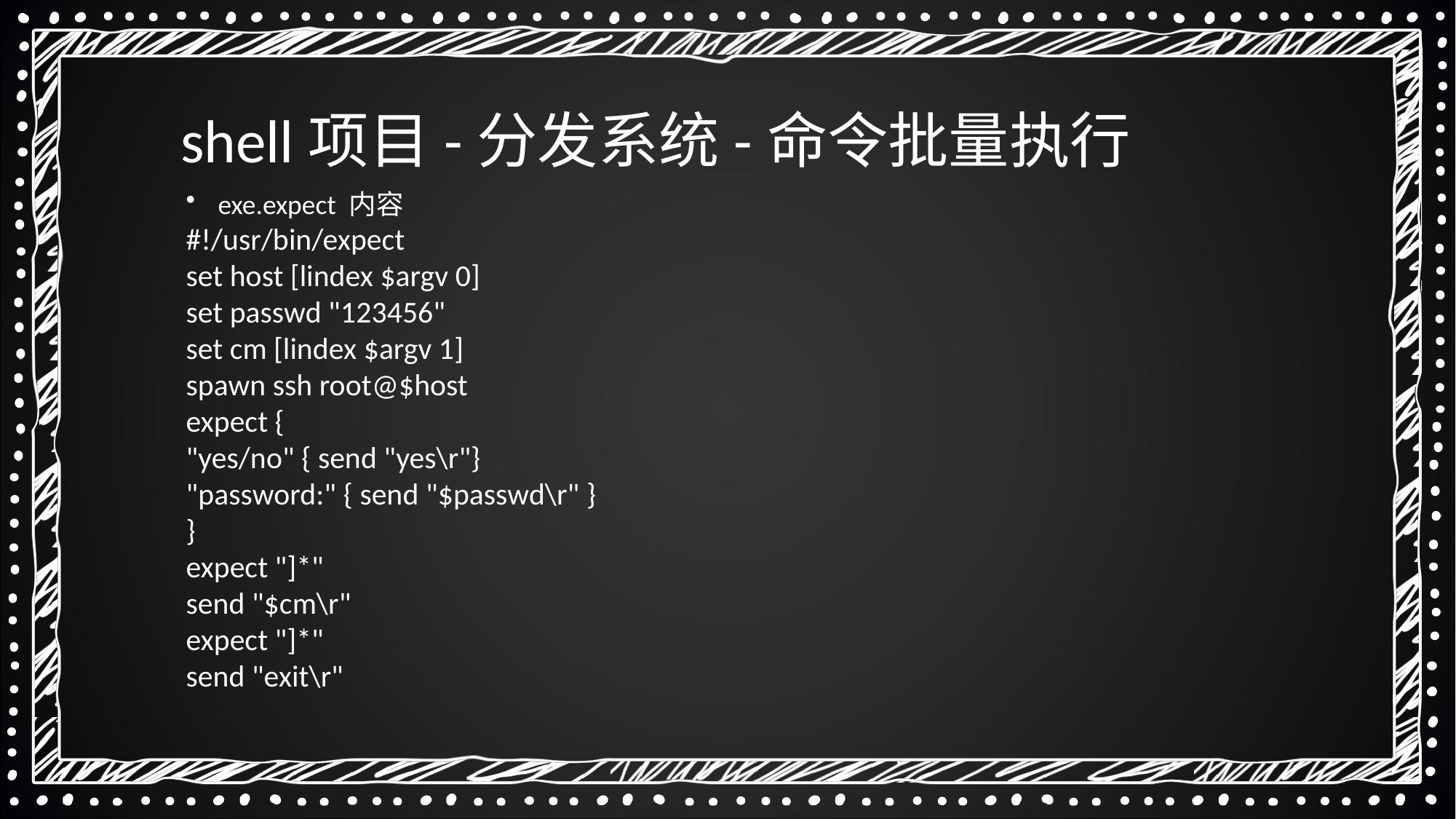

shell项目-分发系统-命令批量执行
 exe.expect 内容
#!/usr/bin/expect
set host [lindex $argv 0]
set passwd "123456"
set cm [lindex $argv 1]
spawn ssh root@$host
expect {
"yes/no" { send "yes\r"}
"password:" { send "$passwd\r" }
}
expect "]*"
send "$cm\r"
expect "]*"
send "exit\r"